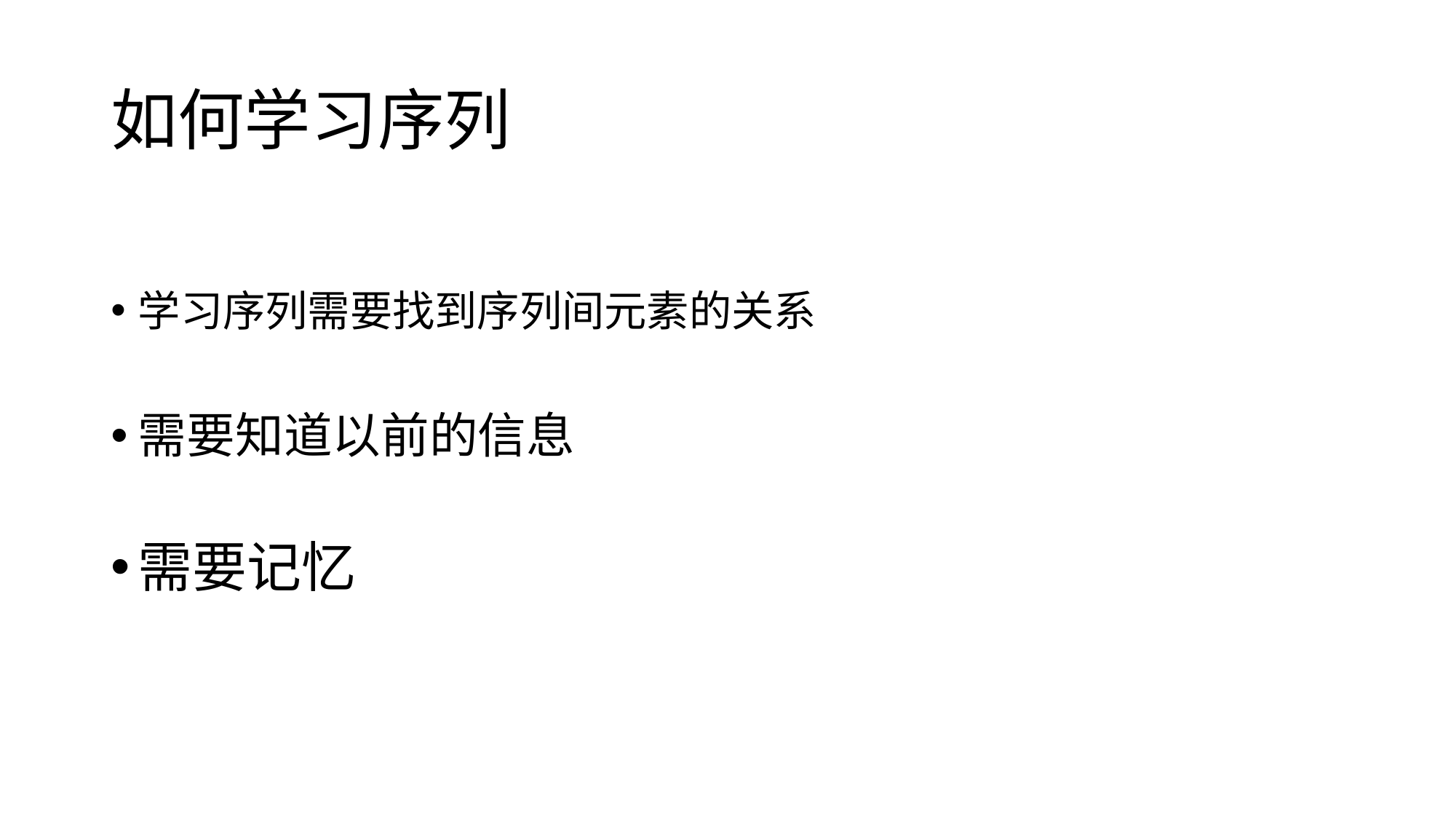

# 如何学习序列

学习序列需要找到序列间元素的关系

需要知道以前的信息

需要记忆